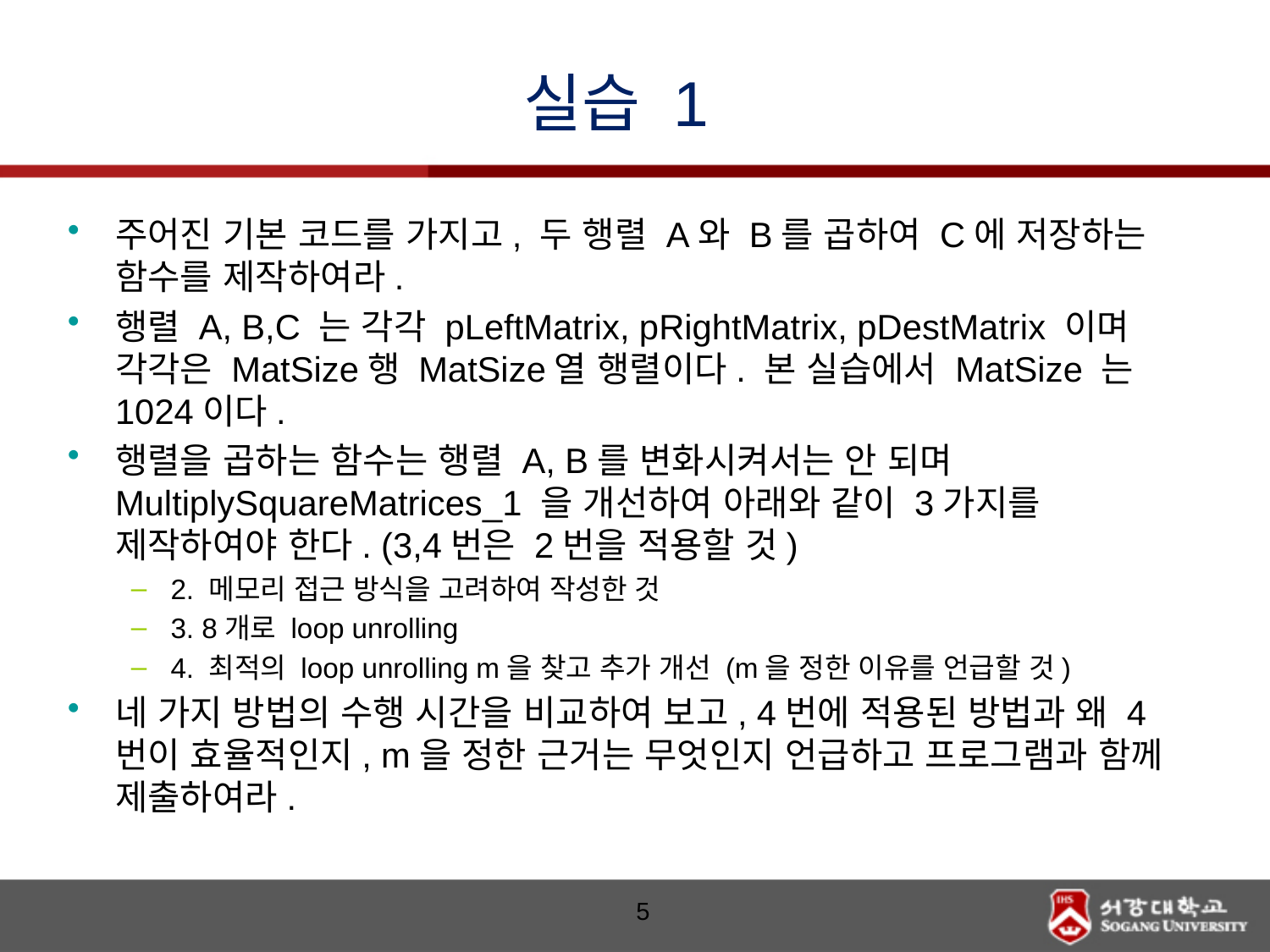

# 실습 1
주어진 기본 코드를 가지고, 두 행렬 A와 B를 곱하여 C에 저장하는 함수를 제작하여라.
행렬 A, B,C 는 각각 pLeftMatrix, pRightMatrix, pDestMatrix 이며 각각은 MatSize행 MatSize열 행렬이다. 본 실습에서 MatSize 는 1024이다.
행렬을 곱하는 함수는 행렬 A, B를 변화시켜서는 안 되며 MultiplySquareMatrices_1 을 개선하여 아래와 같이 3가지를 제작하여야 한다. (3,4번은 2번을 적용할 것)
2. 메모리 접근 방식을 고려하여 작성한 것
3. 8개로 loop unrolling
4. 최적의 loop unrolling m을 찾고 추가 개선 (m을 정한 이유를 언급할 것)
네 가지 방법의 수행 시간을 비교하여 보고, 4번에 적용된 방법과 왜 4번이 효율적인지, m을 정한 근거는 무엇인지 언급하고 프로그램과 함께 제출하여라.

5